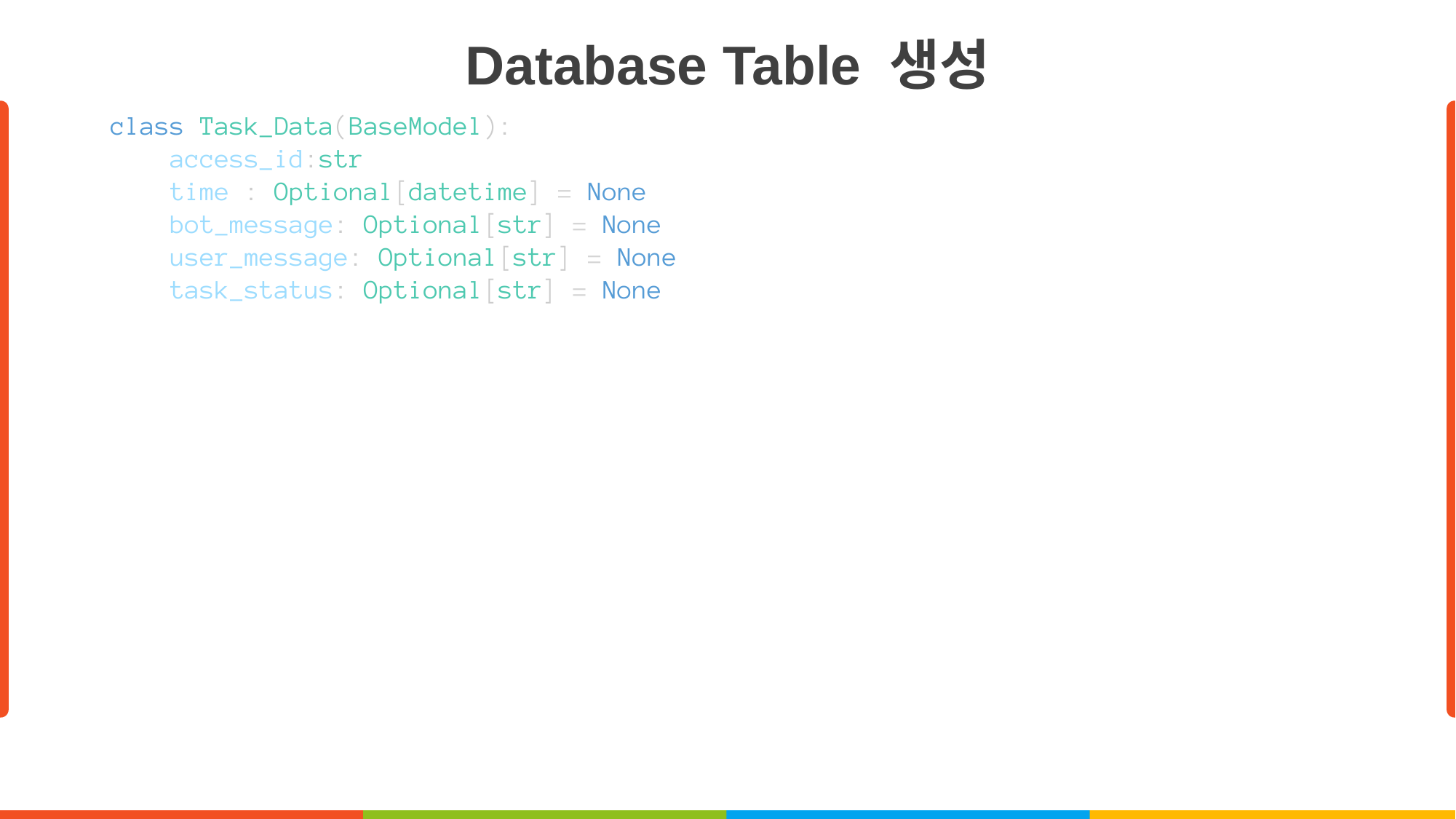

Database Table 생성

class Task_Data(BaseModel):
    access_id:str
    time : Optional[datetime] = None
    bot_message: Optional[str] = None
    user_message: Optional[str] = None
    task_status: Optional[str] = None